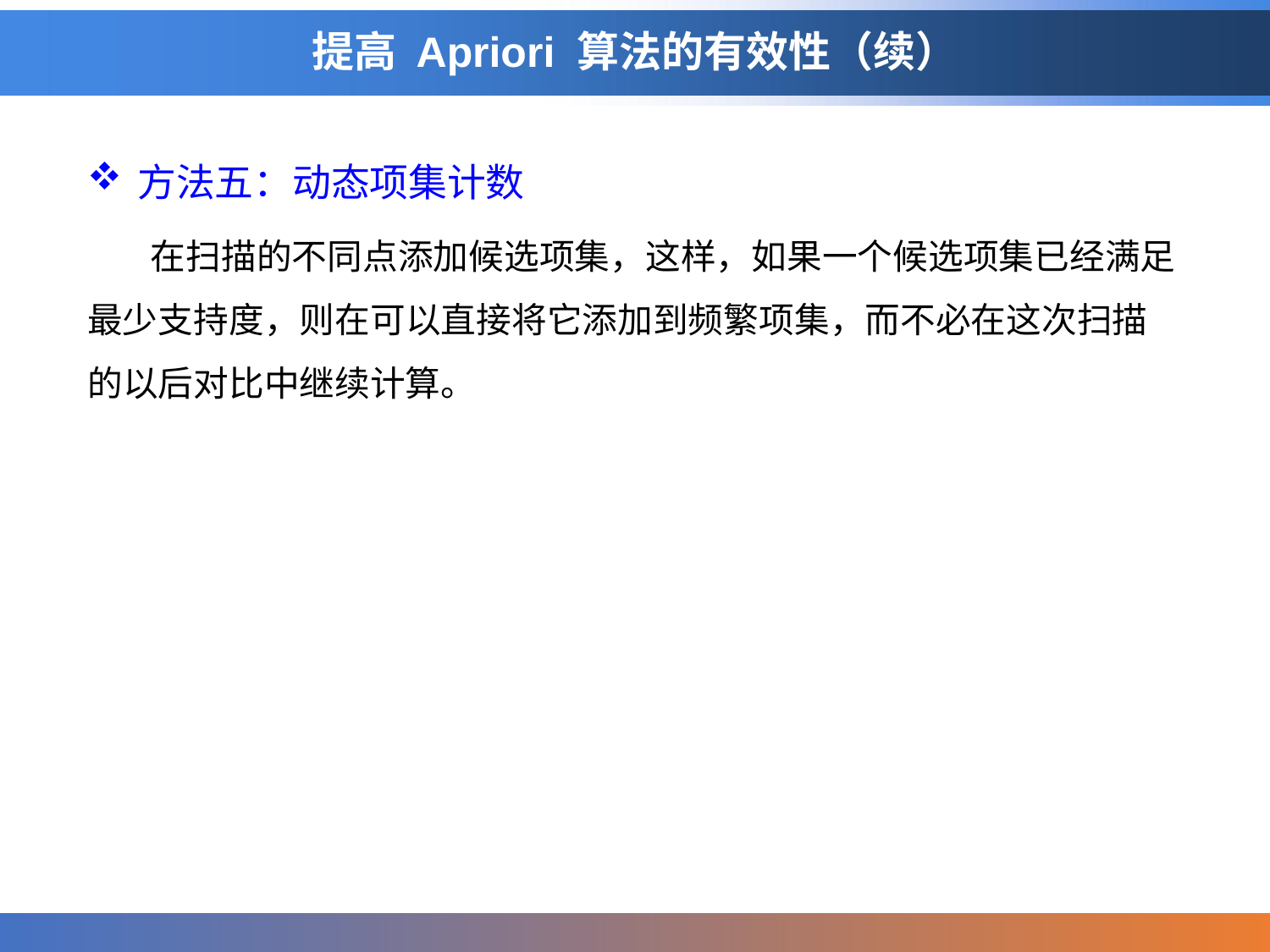

# 提高 Apriori 算法的有效性（续）
方法五：动态项集计数
       在扫描的不同点添加候选项集，这样，如果一个候选项集已经满足最少支持度，则在可以直接将它添加到频繁项集，而不必在这次扫描的以后对比中继续计算。